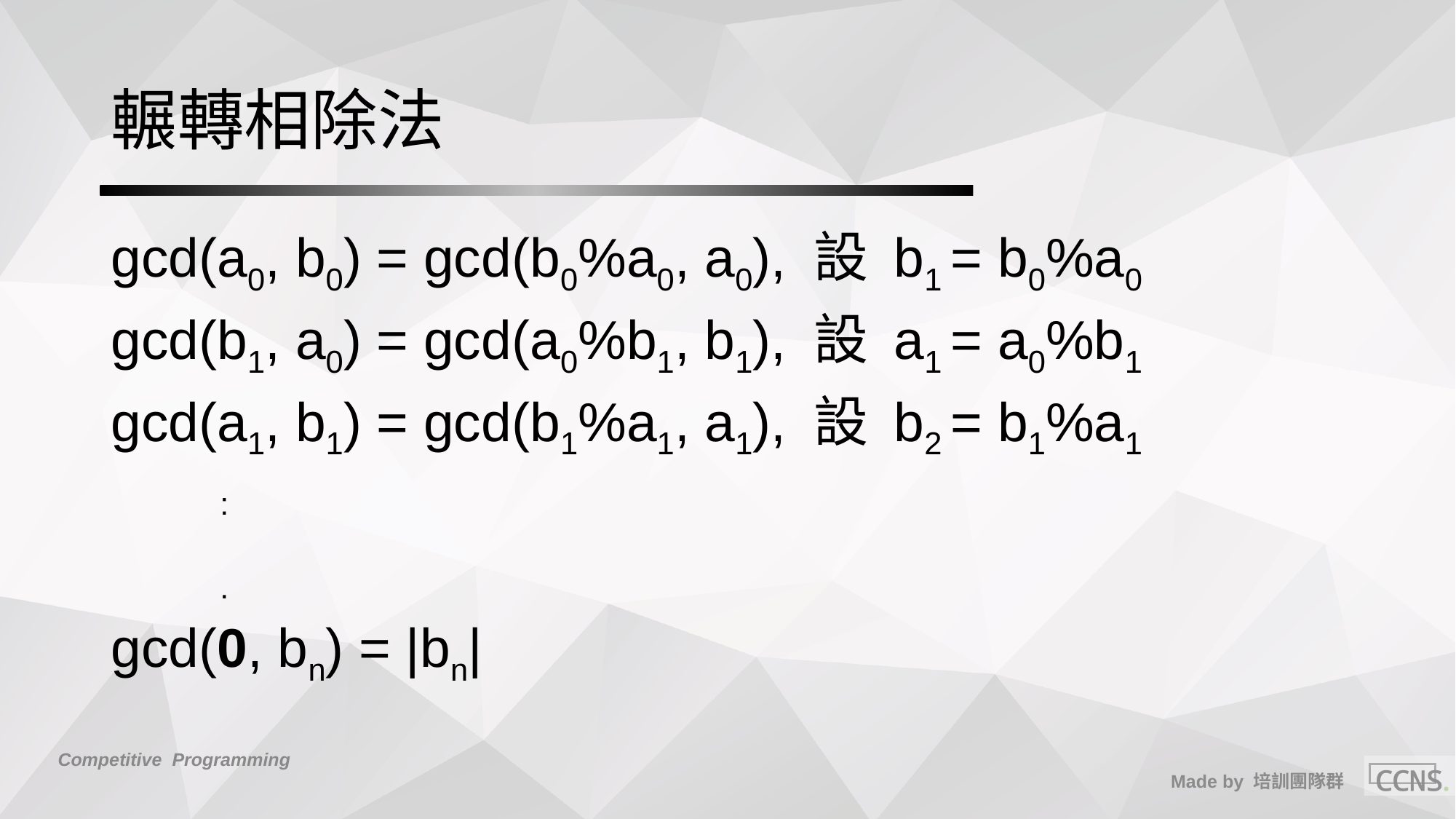

# 輾轉相除法
gcd(a0, b0) = gcd(b0%a0, a0), 設 b1 = b0%a0
gcd(b1, a0) = gcd(a0%b1, b1), 設 a1 = a0%b1
gcd(a1, b1) = gcd(b1%a1, a1), 設 b2 = b1%a1
	:
	.
gcd(0, bn) = |bn|